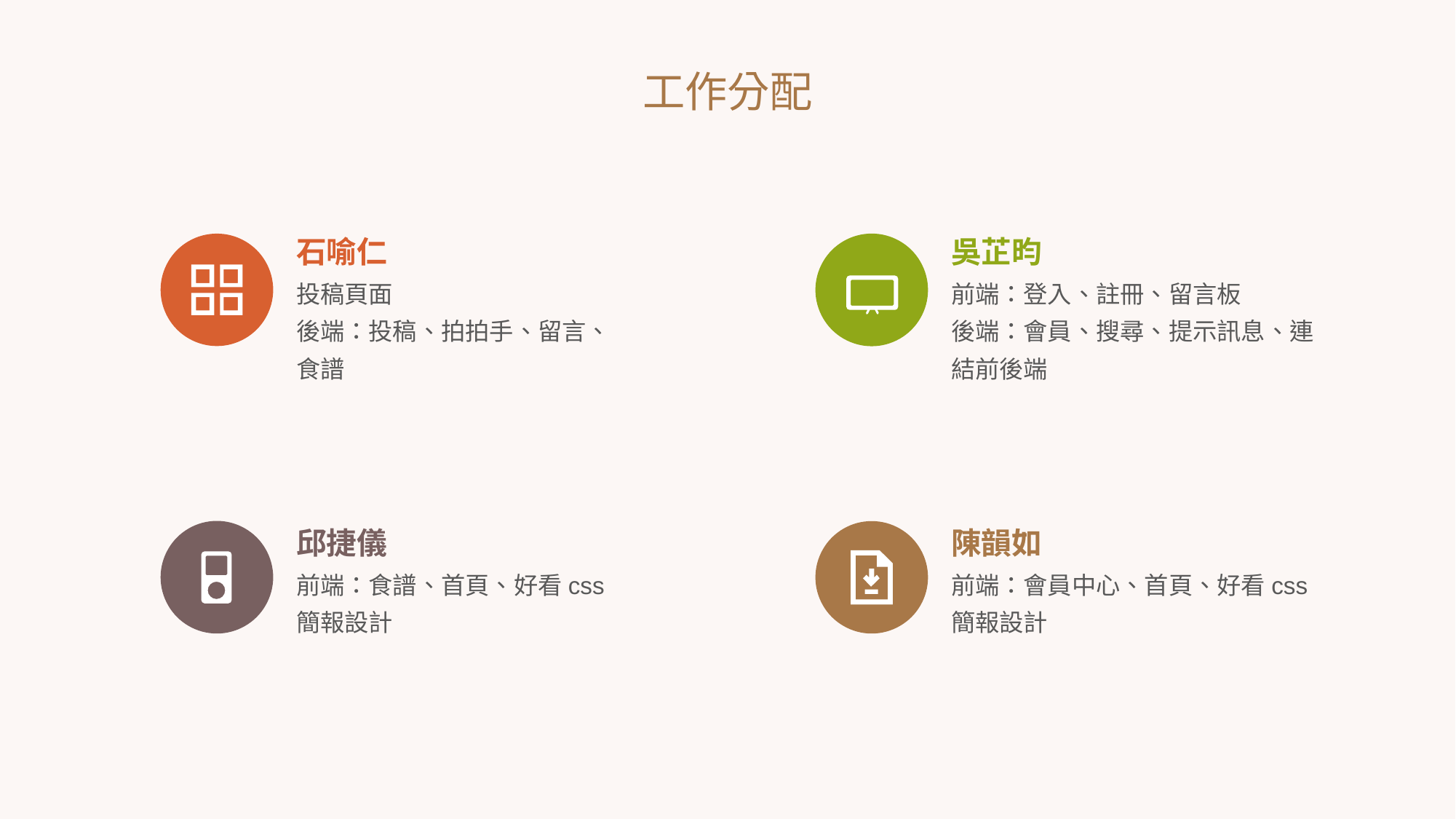

工作分配
石喻仁
吳芷昀

投稿頁面
後端：投稿、拍拍手、留言、食譜
前端：登入、註冊、留言板
後端：會員、搜尋、提示訊息、連結前後端

邱捷儀
陳韻如

前端：食譜、首頁、好看css
簡報設計
前端：會員中心、首頁、好看css
簡報設計